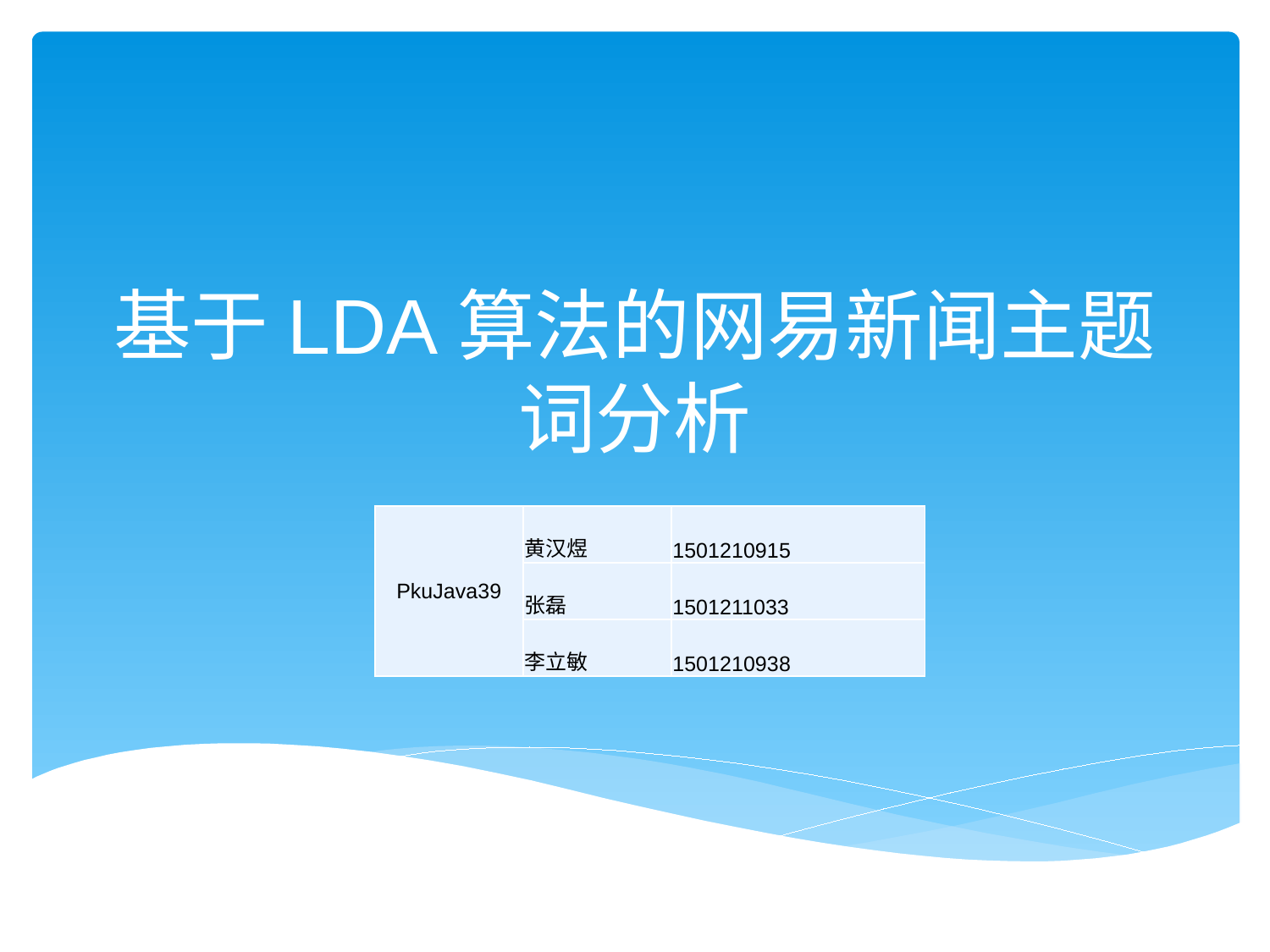

# 基于LDA算法的网易新闻主题词分析
| PkuJava39 | 黄汉煜 | 1501210915 |
| --- | --- | --- |
|  | 张磊 | 1501211033 |
|  | 李立敏 | 1501210938 |